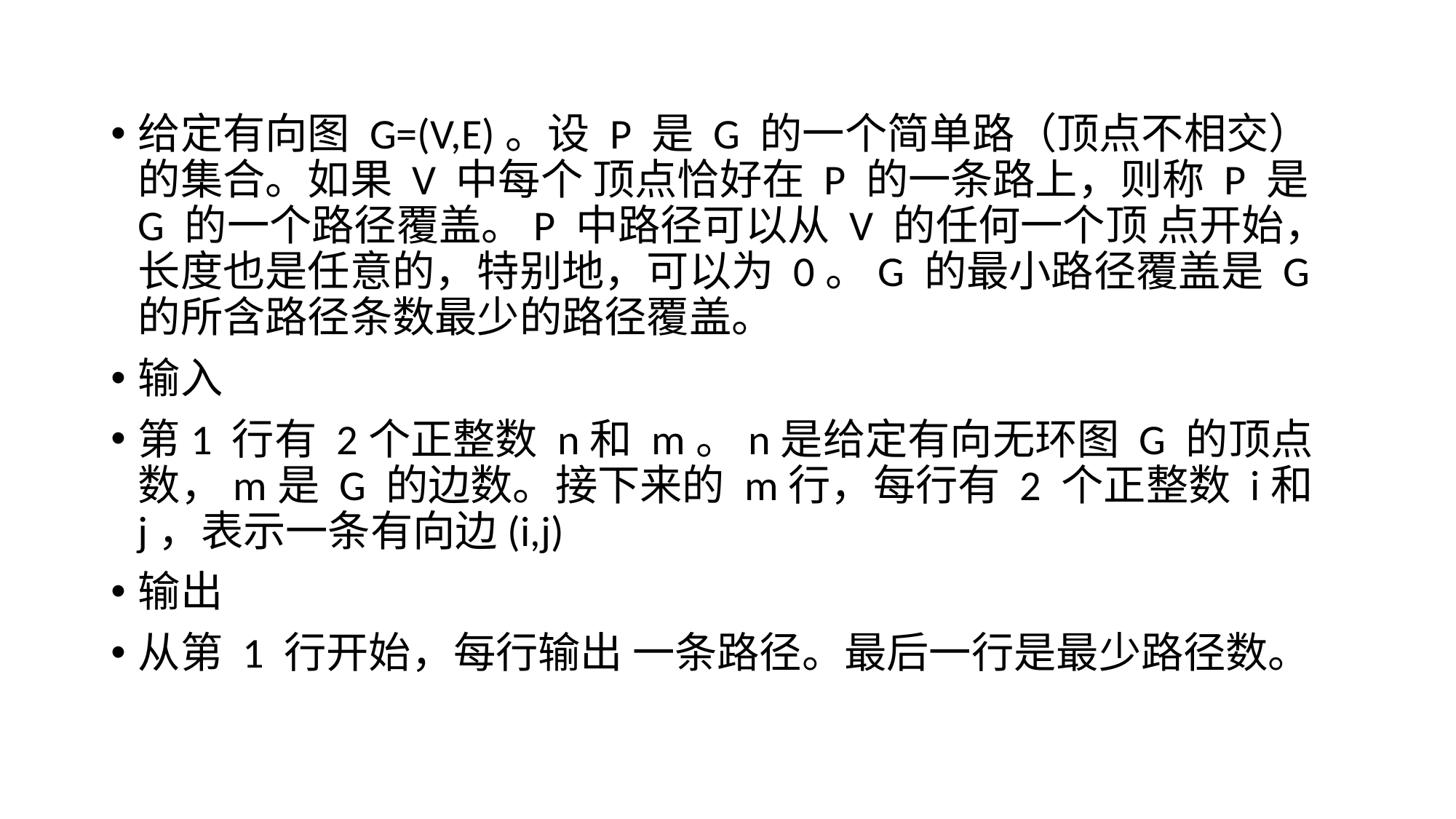

给定有向图 G=(V,E)。设 P 是 G 的一个简单路（顶点不相交）的集合。如果 V 中每个 顶点恰好在 P 的一条路上，则称 P 是 G 的一个路径覆盖。P 中路径可以从 V 的任何一个顶 点开始，长度也是任意的，特别地，可以为 0。G 的最小路径覆盖是 G 的所含路径条数最少的路径覆盖。
输入
第1 行有 2个正整数 n和 m。n是给定有向无环图 G 的顶点数，m是 G 的边数。接下来的 m行，每行有 2 个正整数 i和 j，表示一条有向边(i,j)
输出
从第 1 行开始，每行输出 一条路径。最后一行是最少路径数。